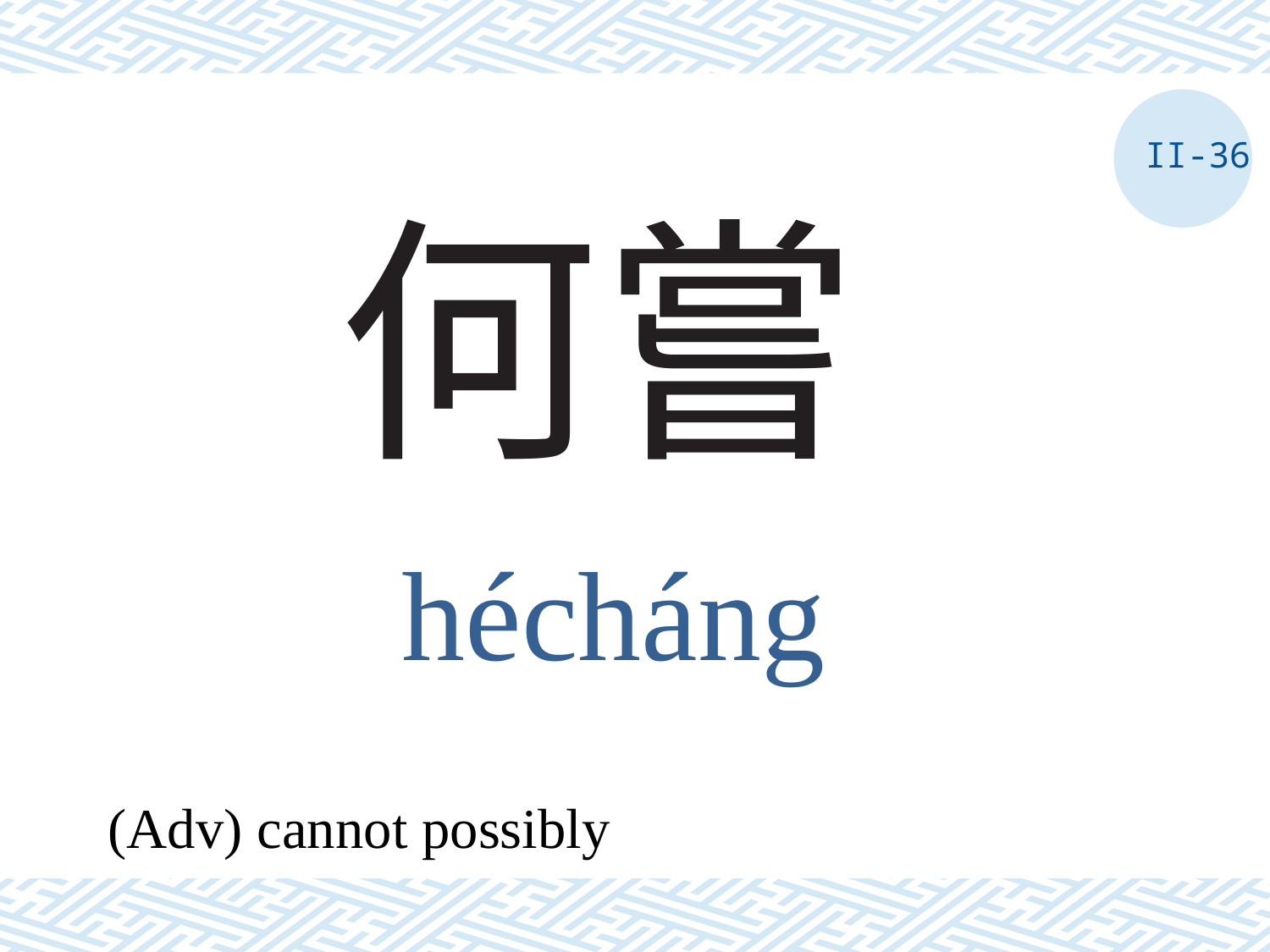

II-36

# 何嘗
hécháng
(Adv) cannot possibly